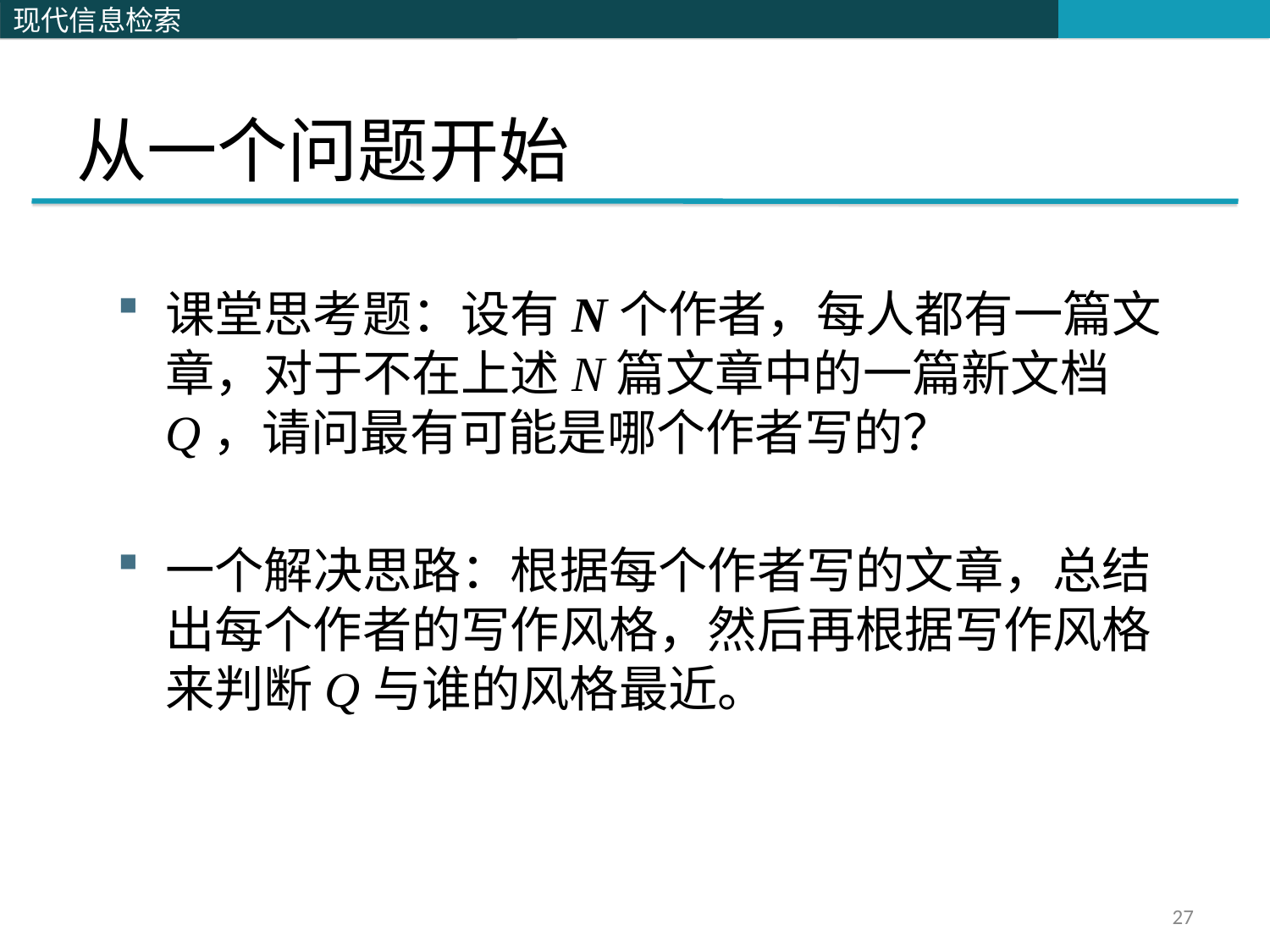

# 从一个问题开始
课堂思考题：设有N个作者，每人都有一篇文章，对于不在上述N篇文章中的一篇新文档Q，请问最有可能是哪个作者写的？

一个解决思路：根据每个作者写的文章，总结出每个作者的写作风格，然后再根据写作风格来判断Q与谁的风格最近。
27